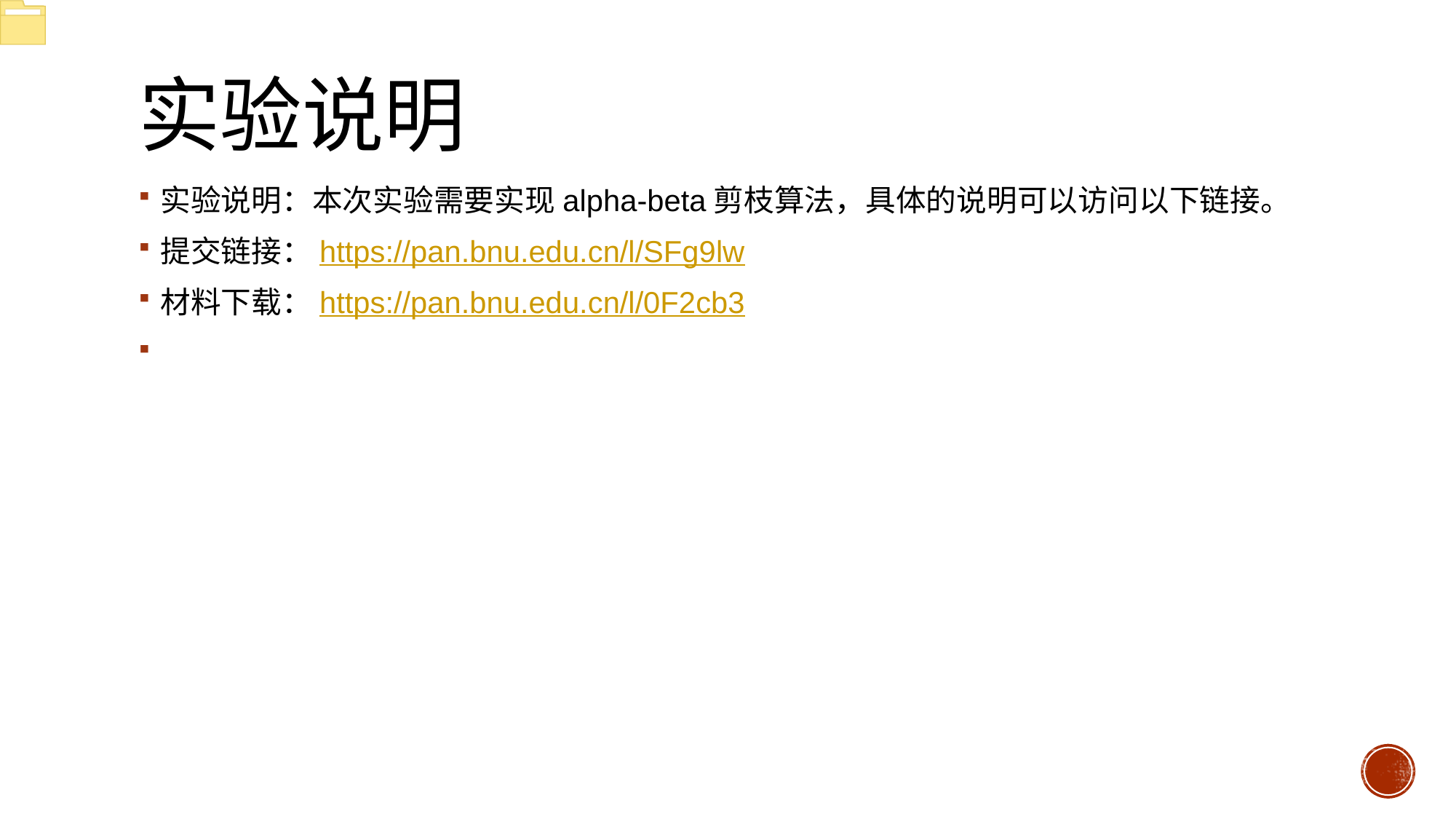

# 实验说明
实验说明：本次实验需要实现alpha-beta剪枝算法，具体的说明可以访问以下链接。
提交链接：https://pan.bnu.edu.cn/l/SFg9lw
材料下载：https://pan.bnu.edu.cn/l/0F2cb3